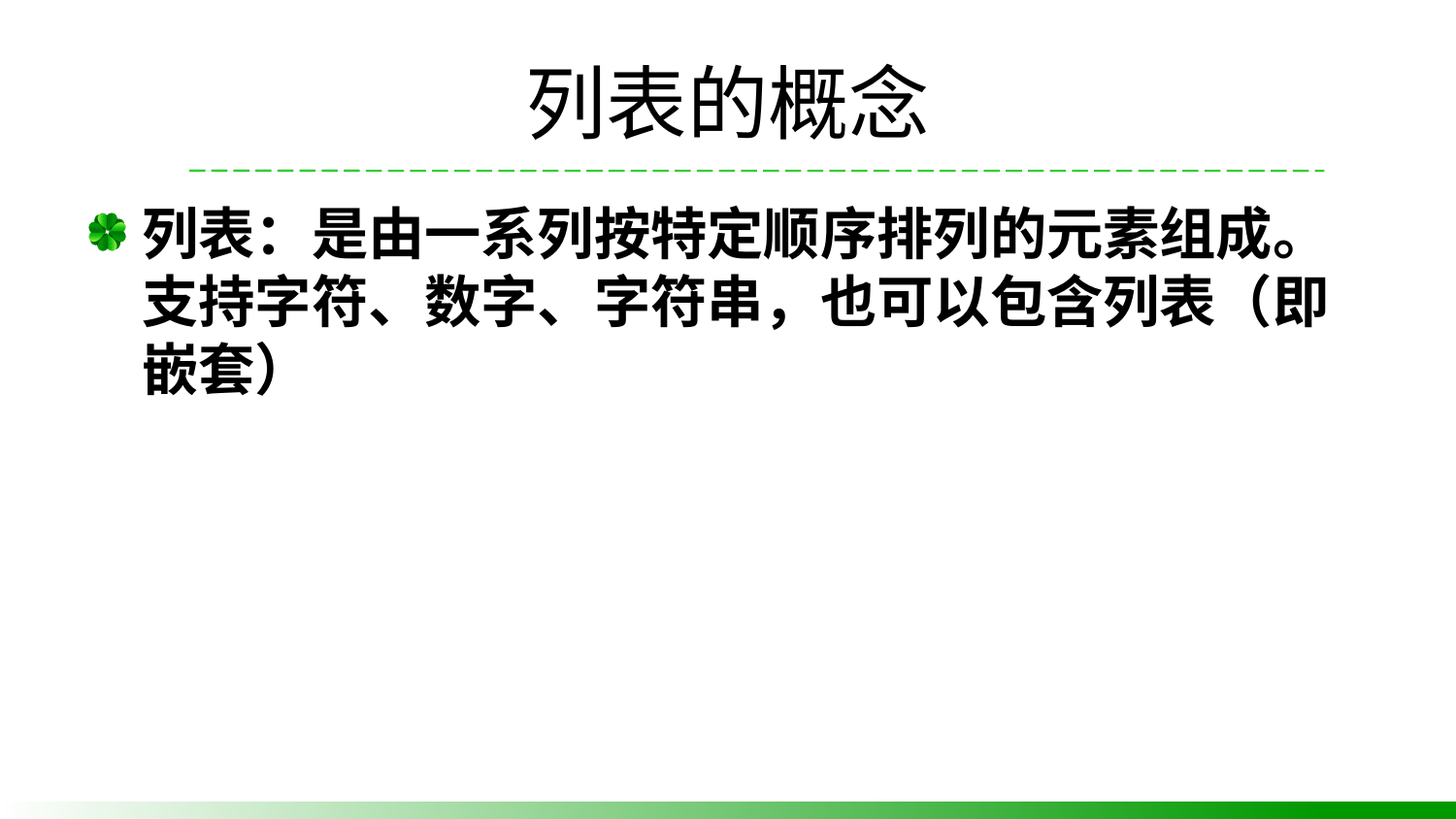

# 列表的概念
列表：是由一系列按特定顺序排列的元素组成。支持字符、数字、字符串，也可以包含列表（即嵌套）